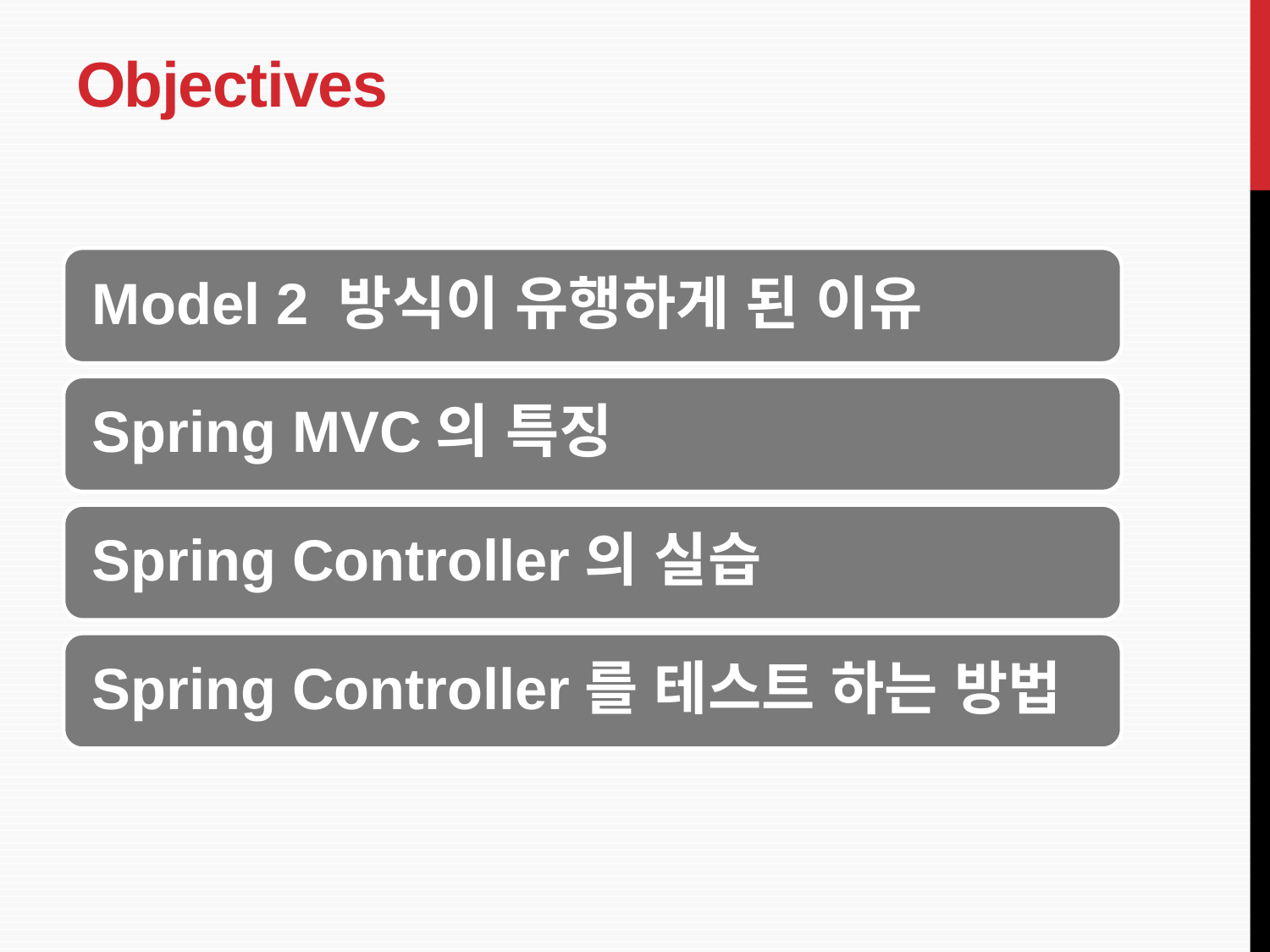

# Objectives
Model 2 방식이 유행하게 된 이유
Spring MVC의 특징
Spring Controller의 실습
Spring Controller를 테스트 하는 방법